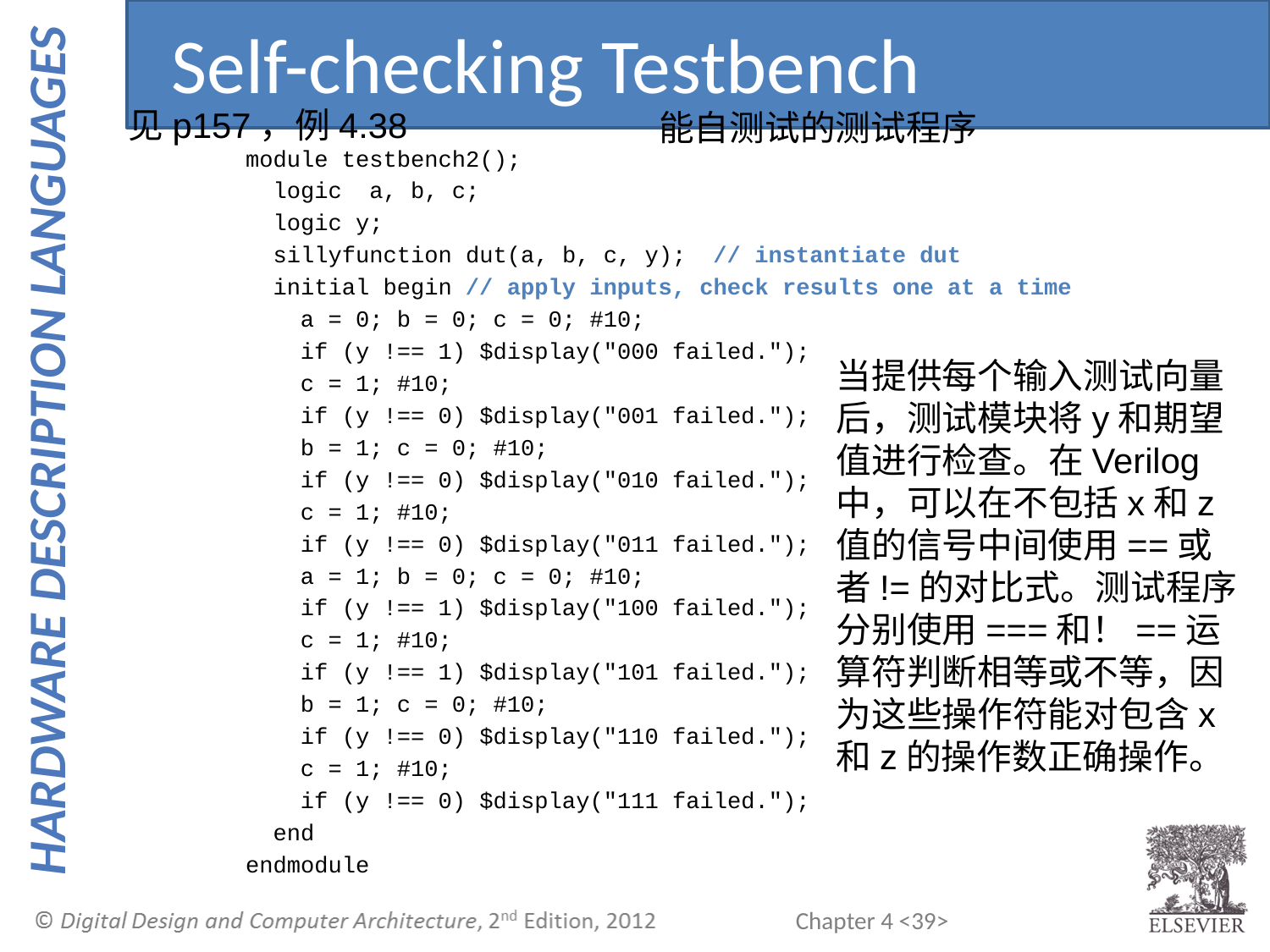

Self-checking Testbench
见p157，例4.38
能自测试的测试程序
module testbench2();
  logic  a, b, c;
  logic y;
  sillyfunction dut(a, b, c, y);  // instantiate dut
  initial begin // apply inputs, check results one at a time
    a = 0; b = 0; c = 0; #10;
    if (y !== 1) $display("000 failed.");
    c = 1; #10;
    if (y !== 0) $display("001 failed.");
    b = 1; c = 0; #10;
    if (y !== 0) $display("010 failed.");
    c = 1; #10;
    if (y !== 0) $display("011 failed.");
    a = 1; b = 0; c = 0; #10;
    if (y !== 1) $display("100 failed.");
    c = 1; #10;
    if (y !== 1) $display("101 failed.");
    b = 1; c = 0; #10;
    if (y !== 0) $display("110 failed.");
    c = 1; #10;
    if (y !== 0) $display("111 failed.");
  end
endmodule

当提供每个输入测试向量后，测试模块将y和期望值进行检查。在Verilog中，可以在不包括x和z值的信号中间使用==或者!=的对比式。测试程序分别使用===和！==运算符判断相等或不等，因为这些操作符能对包含x和z的操作数正确操作。